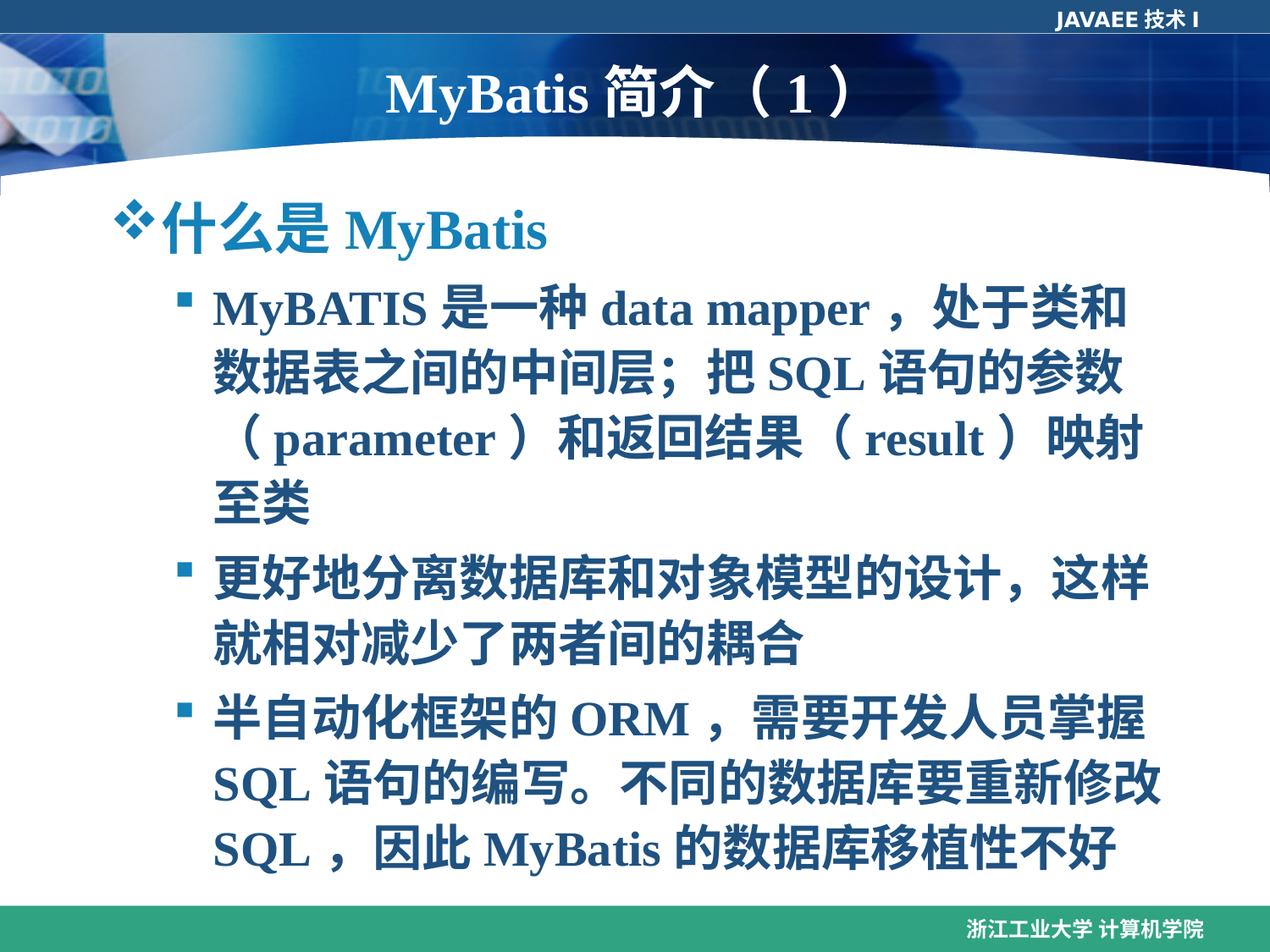

# MyBatis简介（1）
什么是MyBatis
MyBATIS是一种data mapper，处于类和数据表之间的中间层；把SQL语句的参数（parameter）和返回结果（result）映射至类
更好地分离数据库和对象模型的设计，这样就相对减少了两者间的耦合
半自动化框架的ORM，需要开发人员掌握SQL语句的编写。不同的数据库要重新修改SQL，因此MyBatis的数据库移植性不好